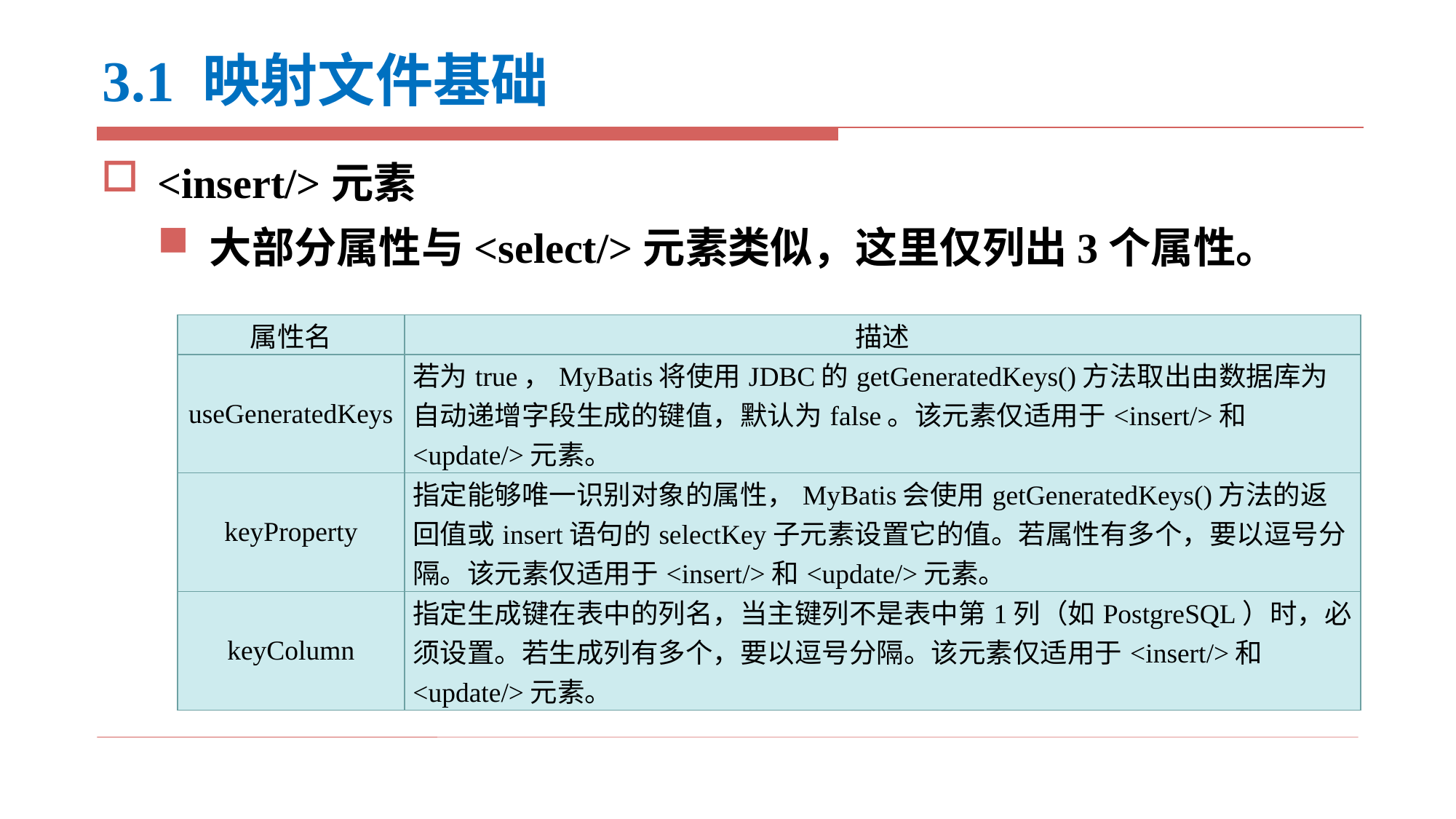

# 3.1 映射文件基础
<insert/>元素
大部分属性与<select/>元素类似，这里仅列出3个属性。
| 属性名 | 描述 |
| --- | --- |
| useGeneratedKeys | 若为true，MyBatis将使用JDBC的getGeneratedKeys()方法取出由数据库为自动递增字段生成的键值，默认为false。该元素仅适用于<insert/>和<update/>元素。 |
| keyProperty | 指定能够唯一识别对象的属性，MyBatis会使用getGeneratedKeys()方法的返回值或insert语句的selectKey子元素设置它的值。若属性有多个，要以逗号分隔。该元素仅适用于<insert/>和<update/>元素。 |
| keyColumn | 指定生成键在表中的列名，当主键列不是表中第1列（如PostgreSQL）时，必须设置。若生成列有多个，要以逗号分隔。该元素仅适用于<insert/>和<update/>元素。 |
8